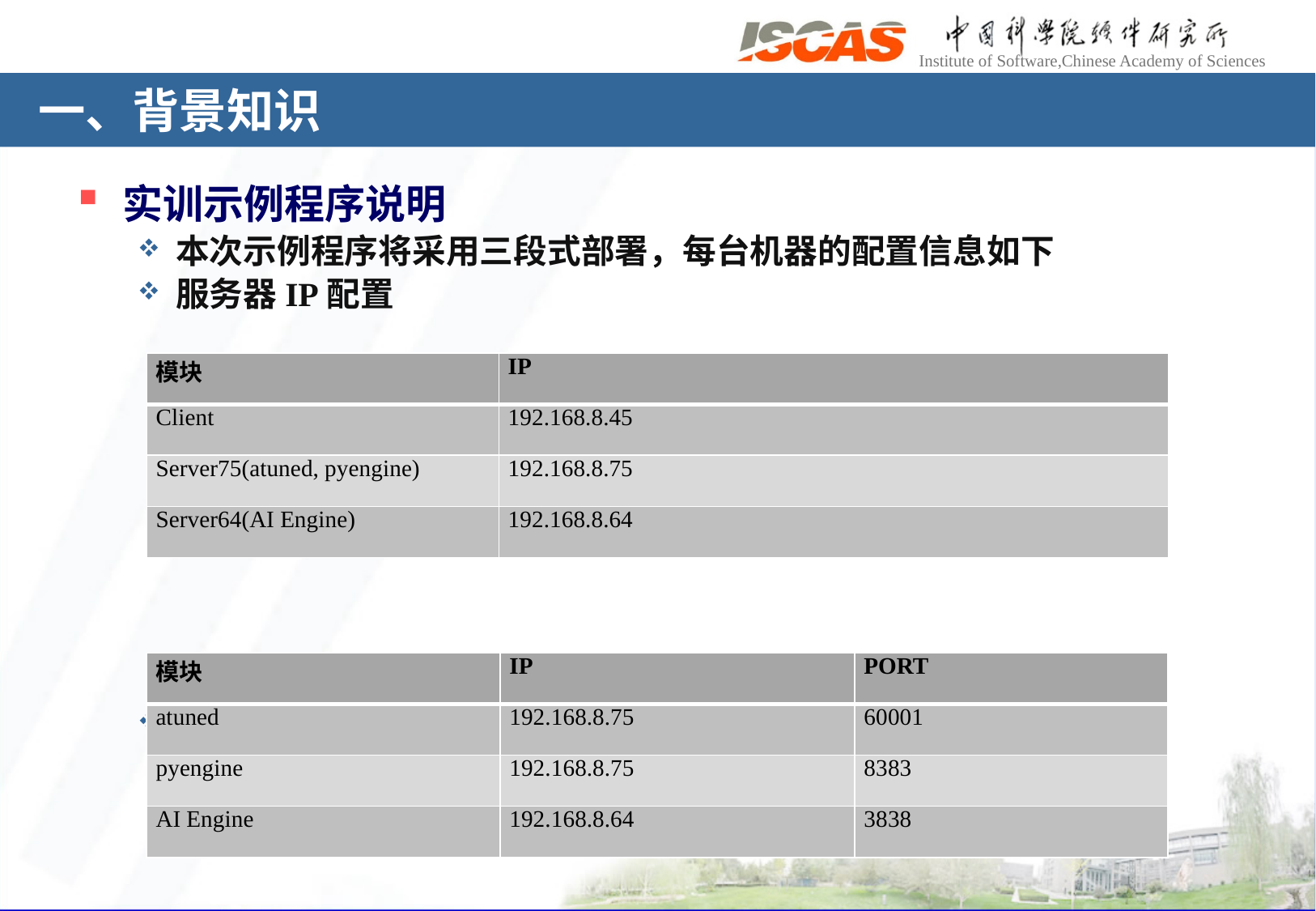

# 一、背景知识
实训示例程序说明
本次示例程序将采用三段式部署，每台机器的配置信息如下
服务器IP配置

服务器端口配置

| 模块 | IP |
| --- | --- |
| Client | 192.168.8.45 |
| Server75(atuned, pyengine) | 192.168.8.75 |
| Server64(AI Engine) | 192.168.8.64 |
| 模块 | IP | PORT |
| --- | --- | --- |
| atuned | 192.168.8.75 | 60001 |
| pyengine | 192.168.8.75 | 8383 |
| AI Engine | 192.168.8.64 | 3838 |